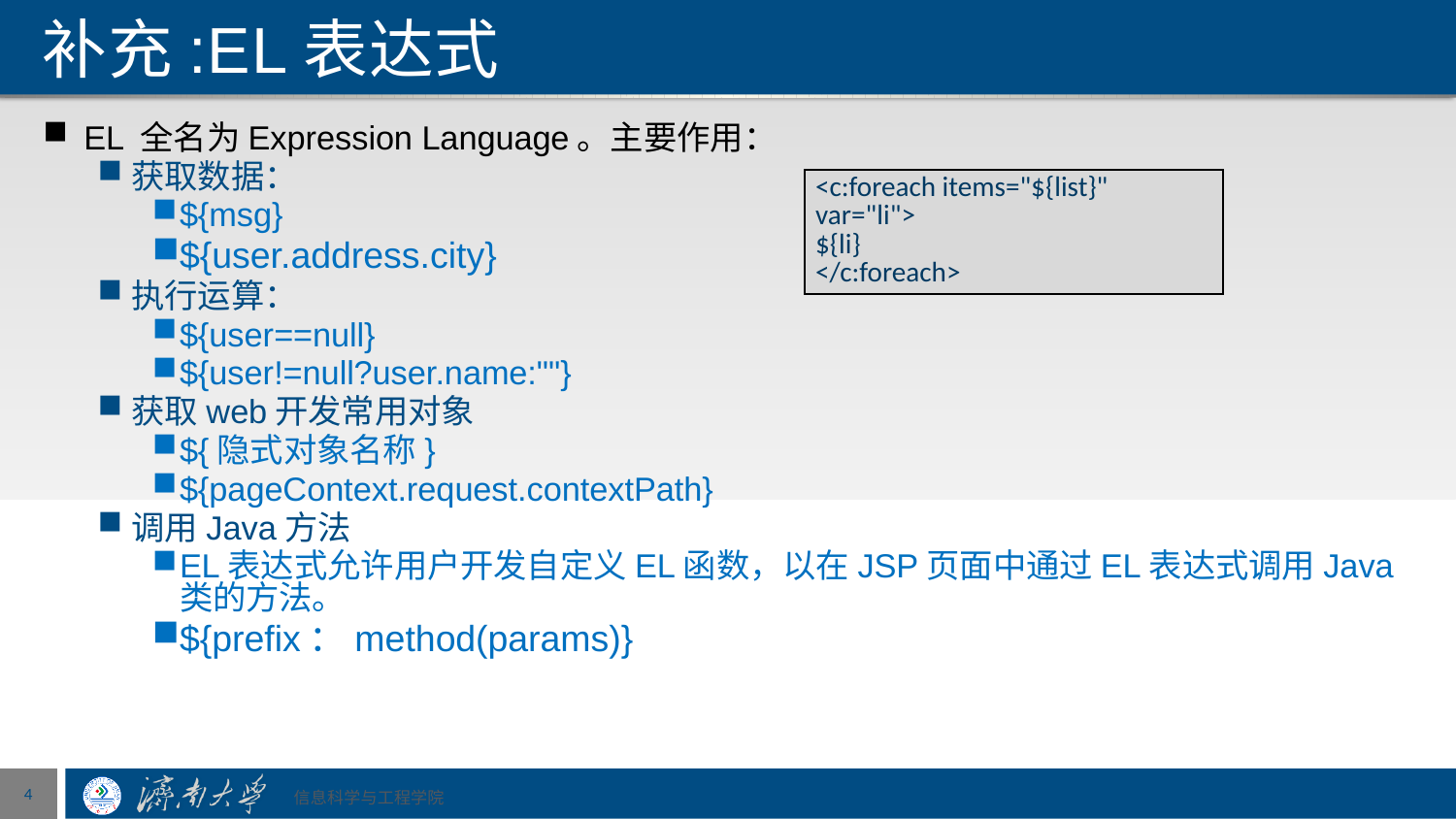

# 补充:EL表达式
EL 全名为Expression Language。主要作用：
获取数据：
${msg}
${user.address.city}
执行运算：
${user==null}
${user!=null?user.name:""}
获取web开发常用对象
${隐式对象名称}
${pageContext.request.contextPath}
调用Java方法
EL表达式允许用户开发自定义EL函数，以在JSP页面中通过EL表达式调用Java类的方法。
${prefix：method(params)}

| <c:foreach items="${list}" var="li"> ${li} </c:foreach> |
| --- |